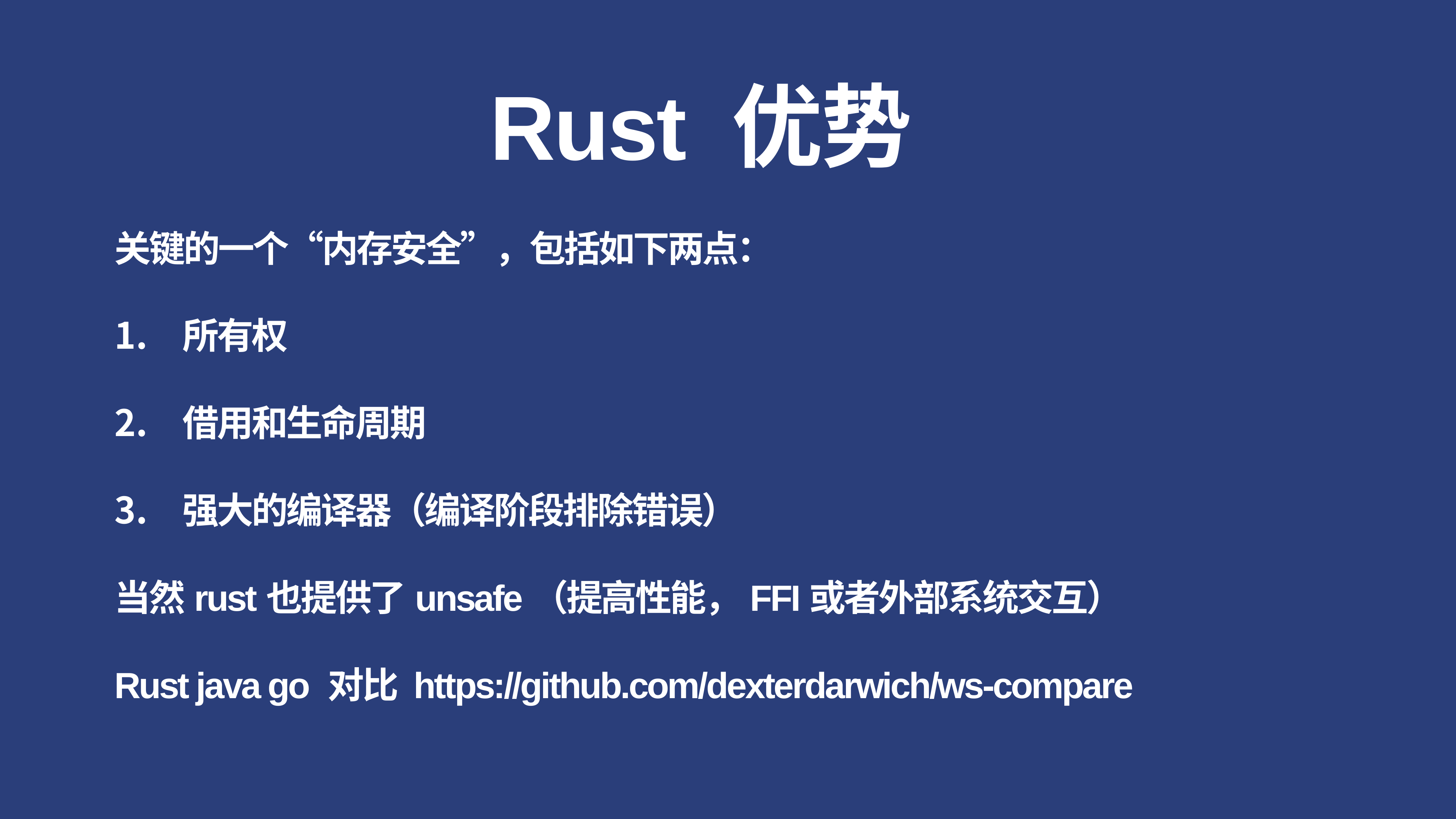

Rust 优势
关键的一个“内存安全”，包括如下两点：
所有权
借用和生命周期
强大的编译器（编译阶段排除错误）
当然rust也提供了unsafe（提高性能，FFI或者外部系统交互）
Rust java go 对比 https://github.com/dexterdarwich/ws-compare